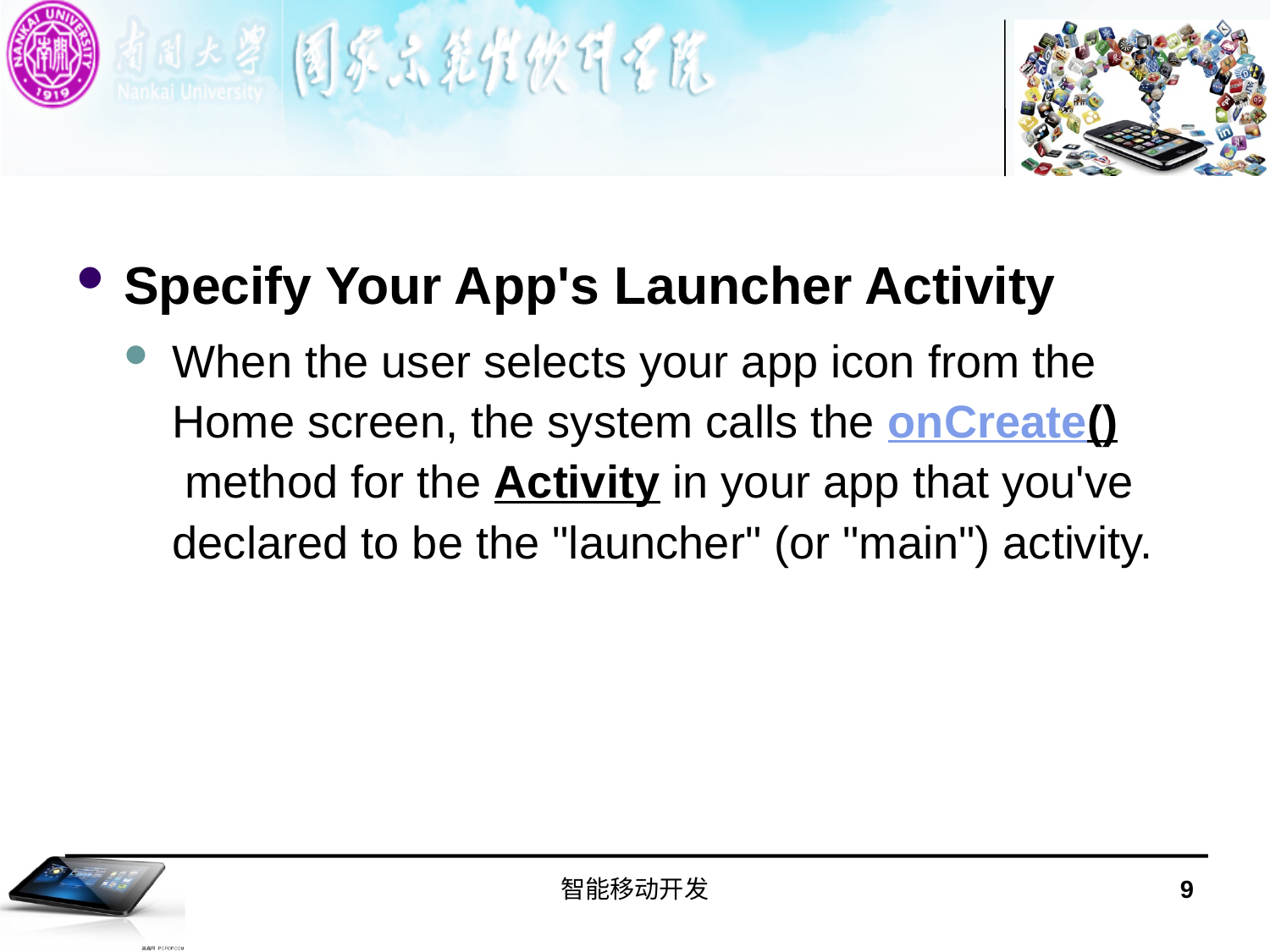

#
Specify Your App's Launcher Activity
When the user selects your app icon from the Home screen, the system calls the onCreate() method for the Activity in your app that you've declared to be the "launcher" (or "main") activity.
智能移动开发
9